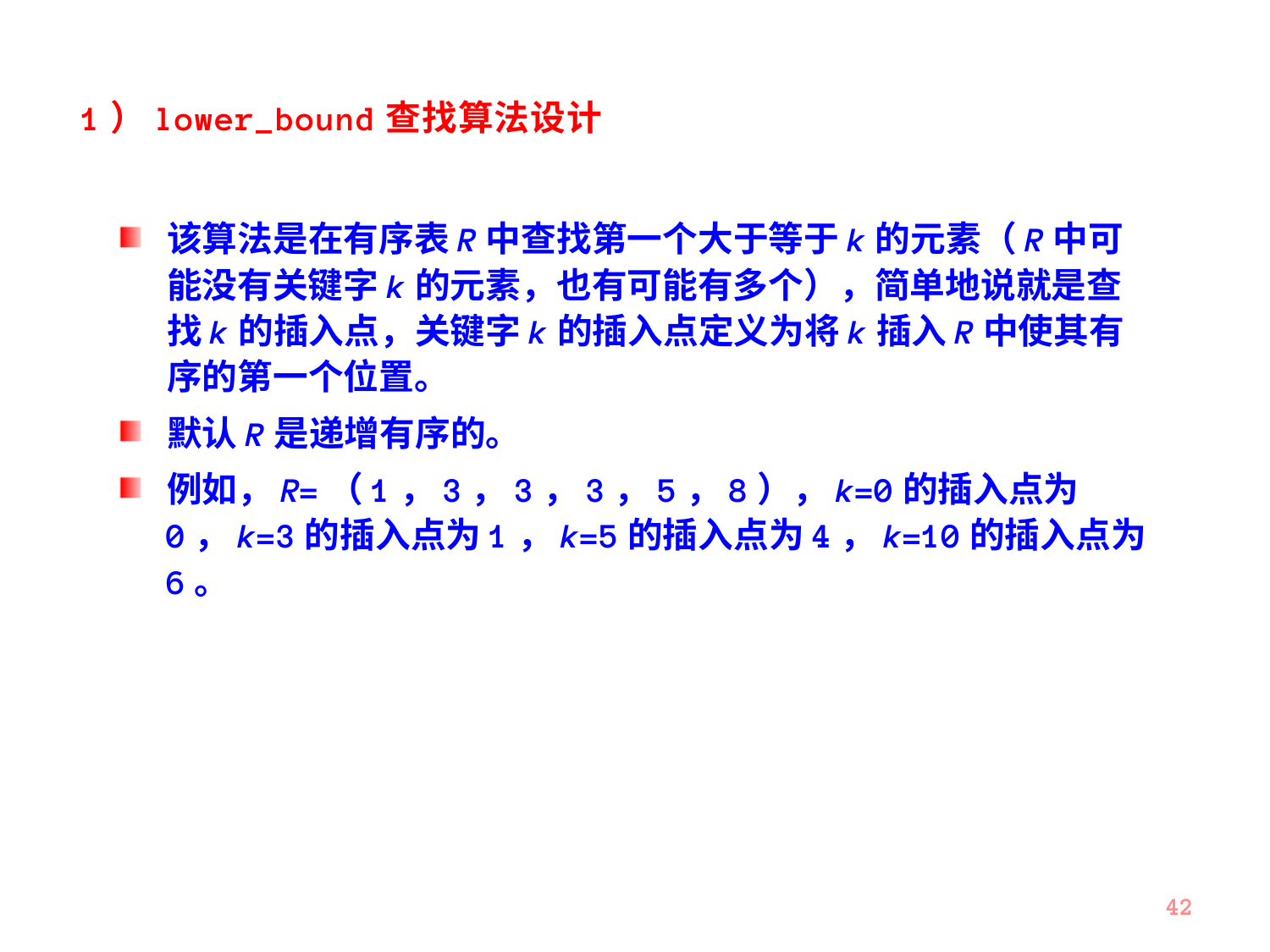

1）lower_bound查找算法设计
该算法是在有序表R中查找第一个大于等于k的元素（R中可能没有关键字k的元素，也有可能有多个），简单地说就是查找k的插入点，关键字k的插入点定义为将k插入R中使其有序的第一个位置。
默认R是递增有序的。
例如，R=（1，3，3，3，5，8），k=0的插入点为0，k=3的插入点为1，k=5的插入点为4，k=10的插入点为6。
42